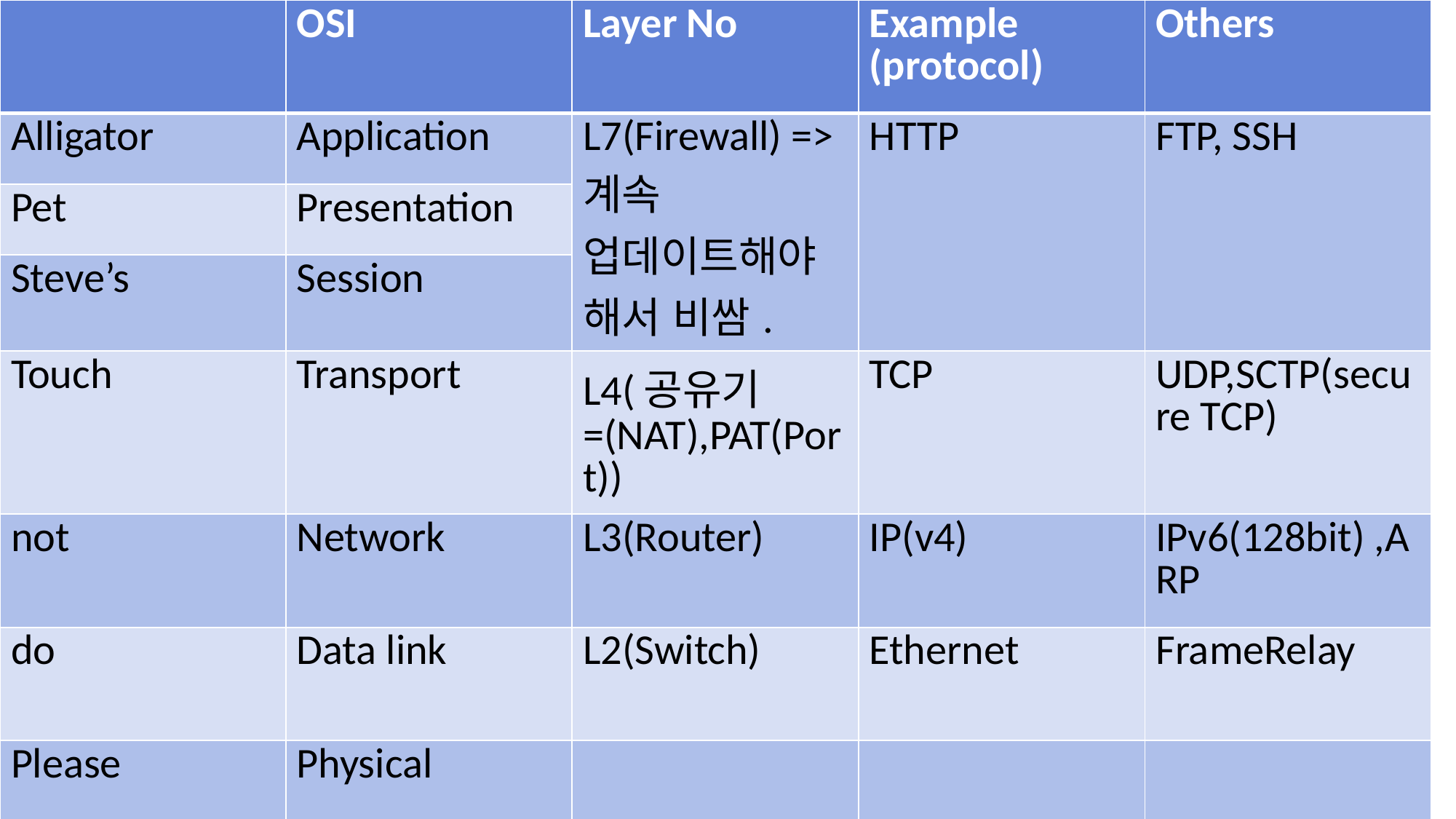

|  | OSI | Layer No | Example (protocol) | Others |
| --- | --- | --- | --- | --- |
| Alligator | Application | L7(Firewall) => 계속 업데이트해야해서 비쌈. | HTTP | FTP, SSH |
| Pet | Presentation |  |  |  |
| Steve’s | Session |  |  |  |
| Touch | Transport | L4(공유기=(NAT),PAT(Port)) | TCP | UDP,SCTP(secure TCP) |
| not | Network | L3(Router) | IP(v4) | IPv6(128bit) ,ARP |
| do | Data link | L2(Switch) | Ethernet | FrameRelay |
| Please | Physical |  |  |  |